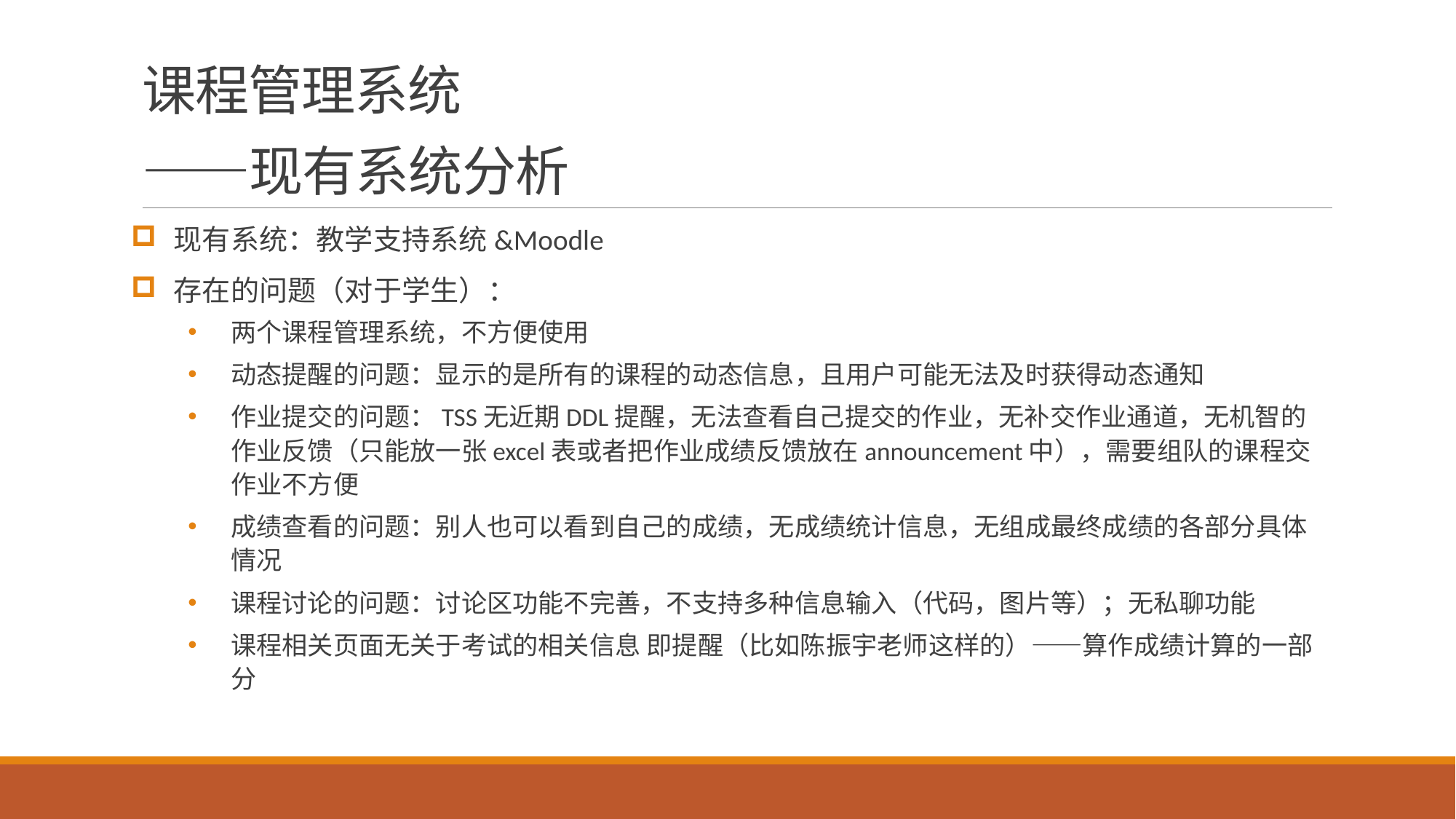

# 课程管理系统 ——现有系统分析
现有系统：教学支持系统&Moodle
存在的问题（对于学生）：
两个课程管理系统，不方便使用
动态提醒的问题：显示的是所有的课程的动态信息，且用户可能无法及时获得动态通知
作业提交的问题：TSS无近期DDL提醒，无法查看自己提交的作业，无补交作业通道，无机智的作业反馈（只能放一张excel表或者把作业成绩反馈放在announcement中），需要组队的课程交作业不方便
成绩查看的问题：别人也可以看到自己的成绩，无成绩统计信息，无组成最终成绩的各部分具体情况
课程讨论的问题：讨论区功能不完善，不支持多种信息输入（代码，图片等）；无私聊功能
课程相关页面无关于考试的相关信息 即提醒（比如陈振宇老师这样的）——算作成绩计算的一部分